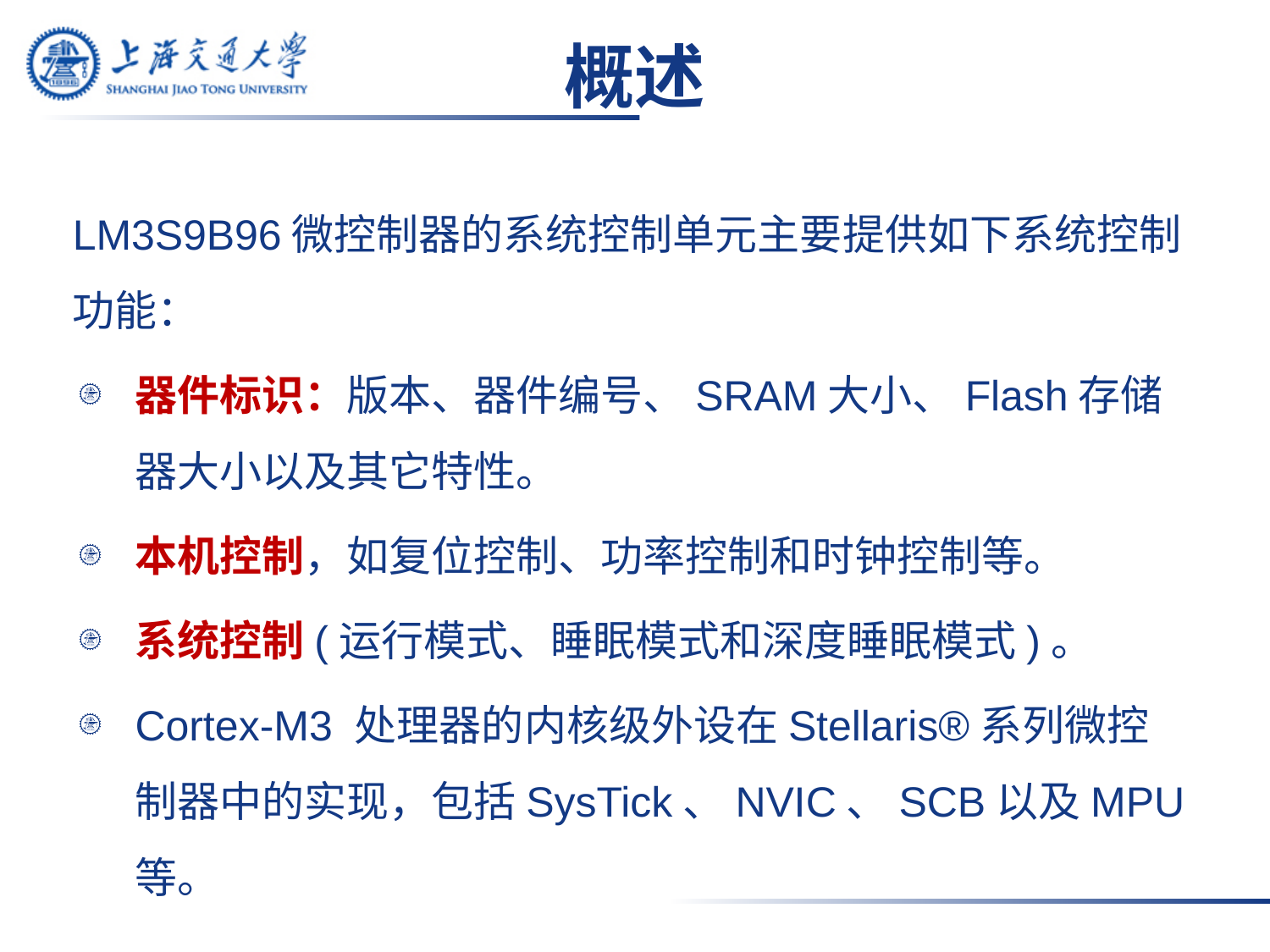

# 概述
LM3S9B96微控制器的系统控制单元主要提供如下系统控制功能：
器件标识：版本、器件编号、SRAM大小、Flash存储器大小以及其它特性。
本机控制，如复位控制、功率控制和时钟控制等。
系统控制(运行模式、睡眠模式和深度睡眠模式)。
Cortex-M3 处理器的内核级外设在Stellaris®系列微控制器中的实现，包括SysTick、NVIC、SCB以及MPU等。